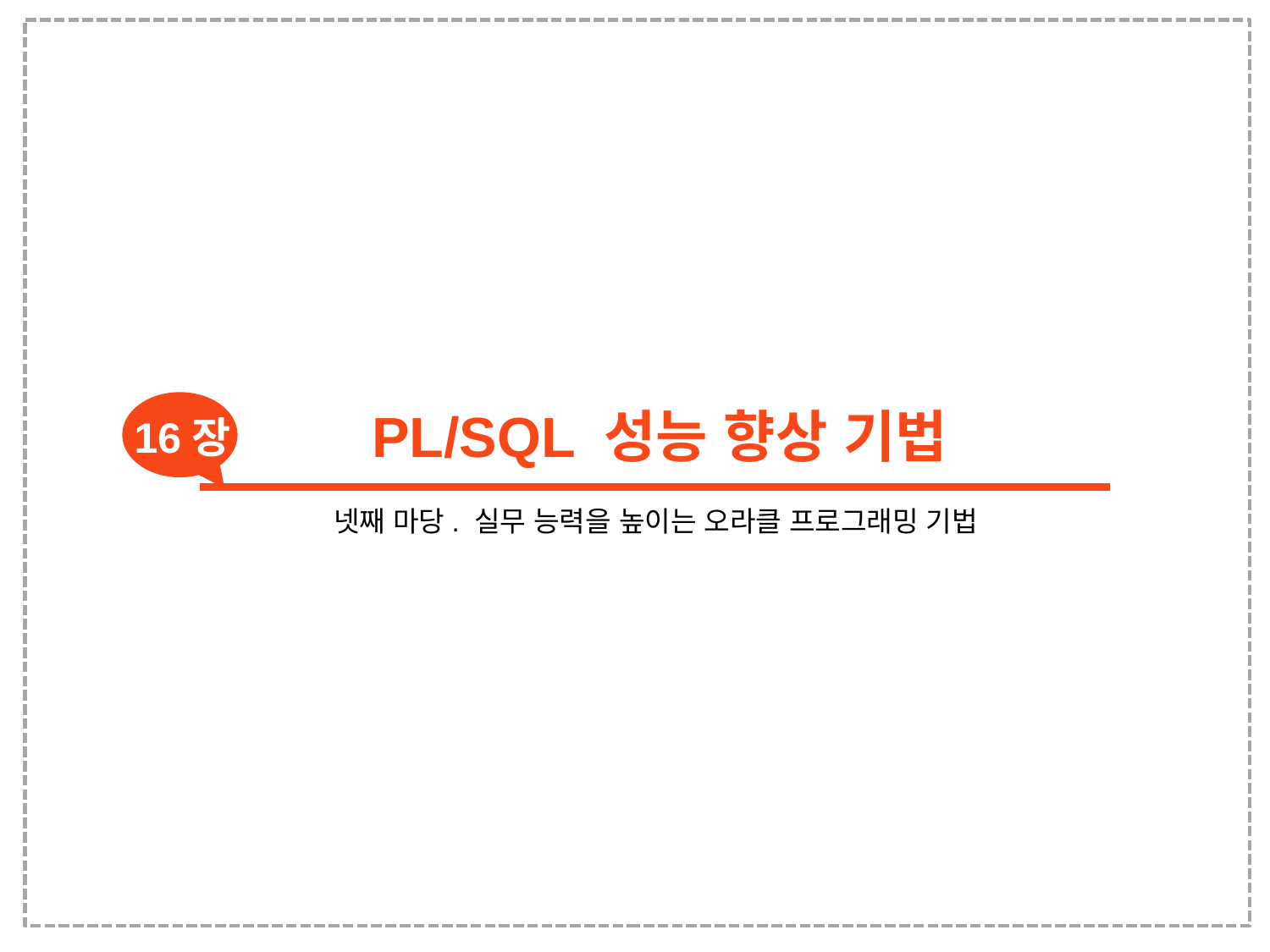

PL/SQL 성능 향상 기법

16장
넷째 마당. 실무 능력을 높이는 오라클 프로그래밍 기법